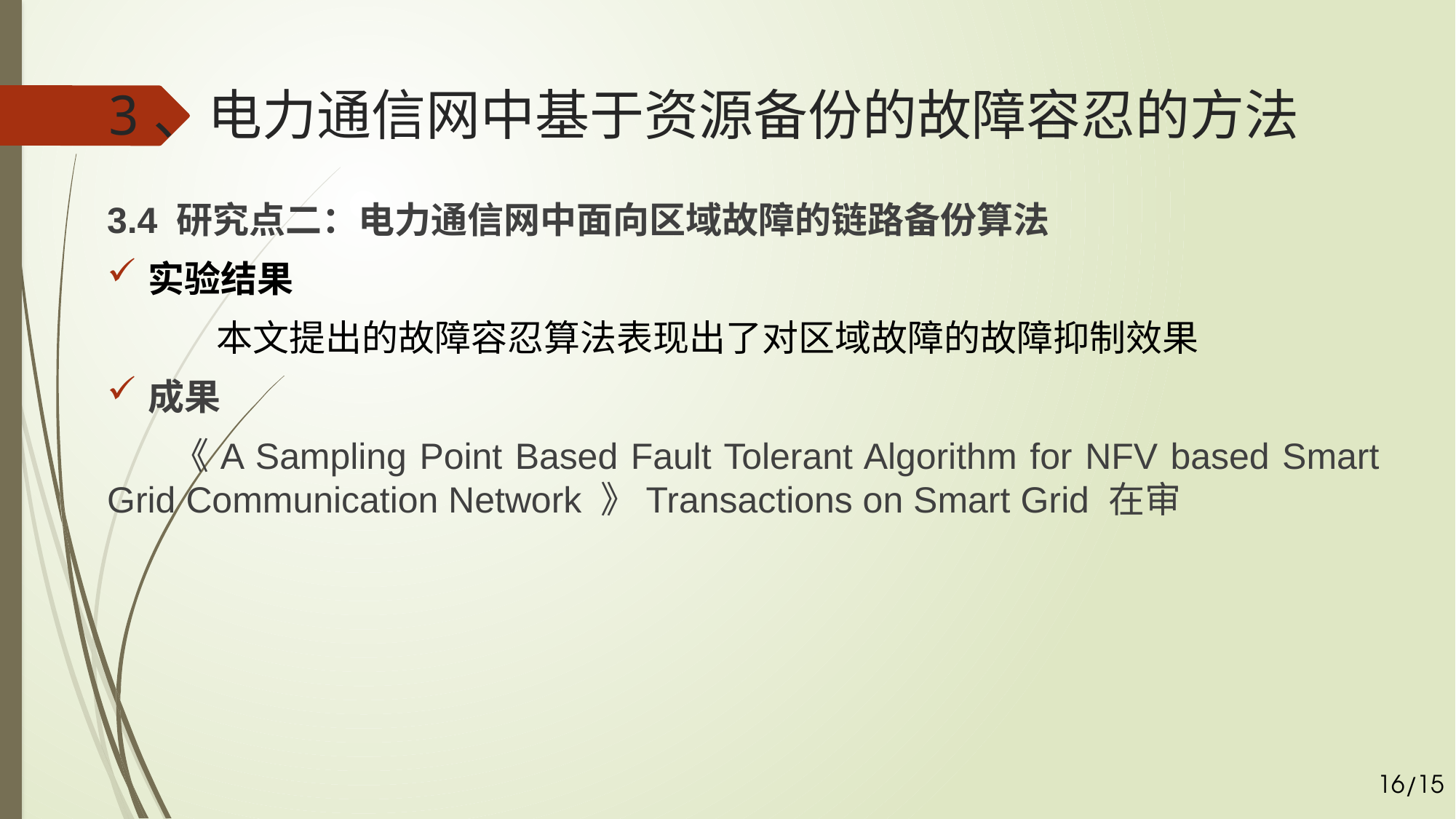

# 3、电力通信网中基于资源备份的故障容忍的方法
3.4 研究点二：电力通信网中面向区域故障的链路备份算法
实验结果
	本文提出的故障容忍算法表现出了对区域故障的故障抑制效果
成果
     《A Sampling Point Based Fault Tolerant Algorithm for NFV based Smart Grid Communication Network 》Transactions on Smart Grid 在审

16/15